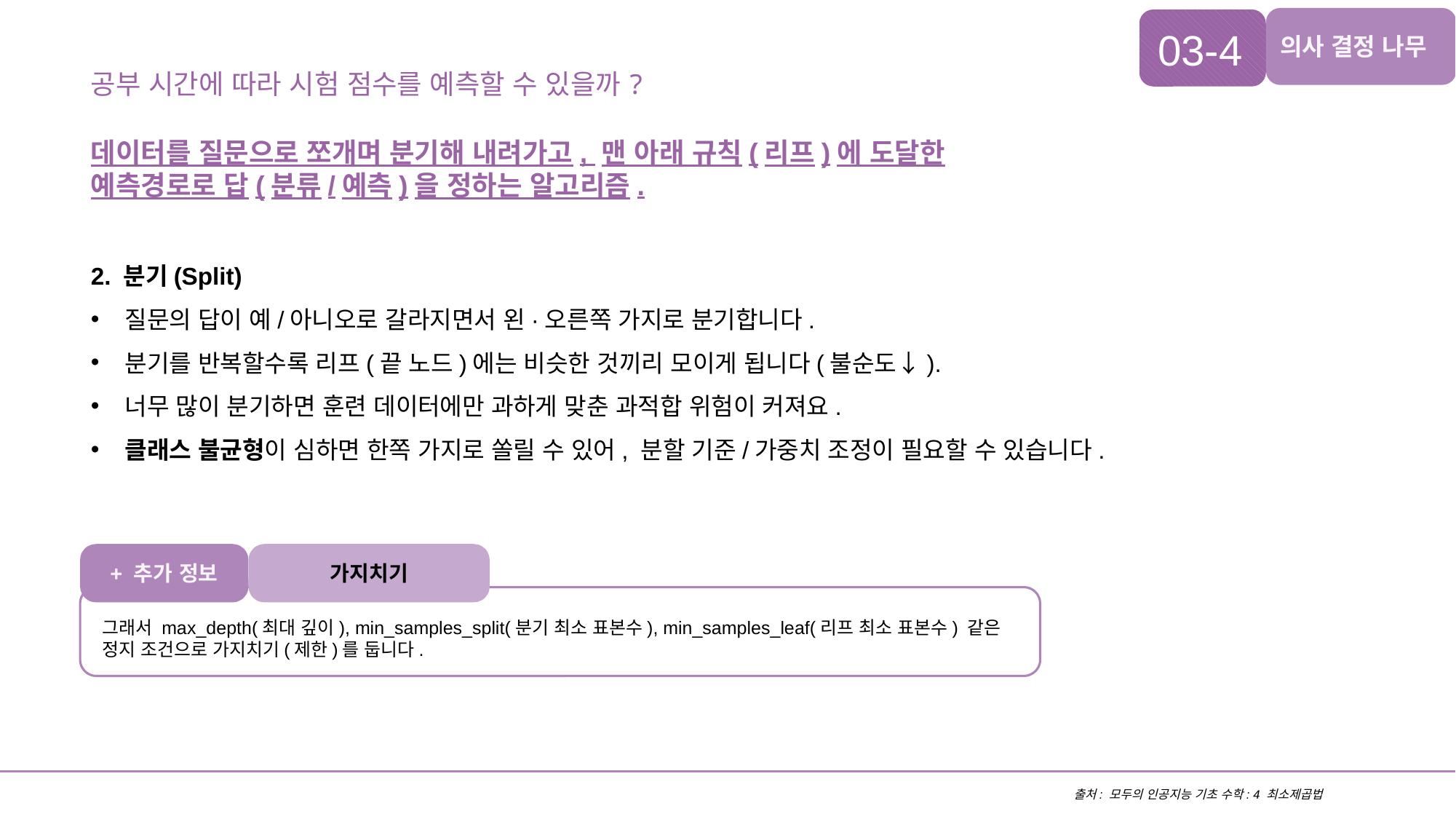

03-4
의사 결정 나무
공부 시간에 따라 시험 점수를 예측할 수 있을까?

데이터를 질문으로 쪼개며 분기해 내려가고, 맨 아래 규칙(리프)에 도달한 예측경로로 답(분류/예측)을 정하는 알고리즘.
2. 분기(Split)
질문의 답이 예/아니오로 갈라지면서 왼·오른쪽 가지로 분기합니다.
분기를 반복할수록 리프(끝 노드)에는 비슷한 것끼리 모이게 됩니다(불순도↓).
너무 많이 분기하면 훈련 데이터에만 과하게 맞춘 과적합 위험이 커져요.
클래스 불균형이 심하면 한쪽 가지로 쏠릴 수 있어, 분할 기준/가중치 조정이 필요할 수 있습니다.
+ 추가 정보
가지치기

그래서 max_depth(최대 깊이), min_samples_split(분기 최소 표본수), min_samples_leaf(리프 최소 표본수) 같은 정지 조건으로 가지치기(제한)를 둡니다.
출처: 모두의 인공지능 기초 수학: 4 최소제곱법